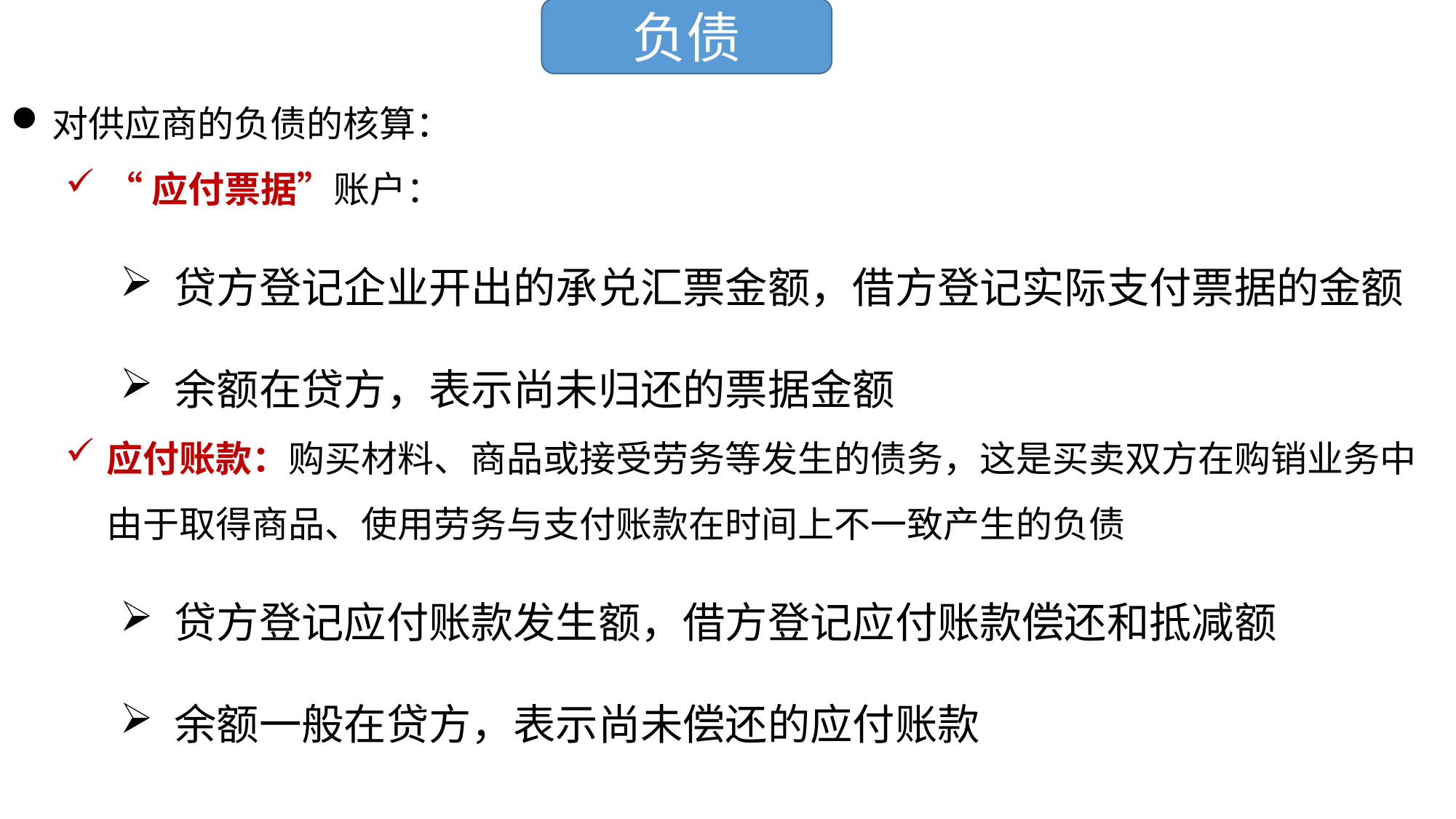

负债
对供应商的负债的核算：
“应付票据”账户：
贷方登记企业开出的承兑汇票金额，借方登记实际支付票据的金额
余额在贷方，表示尚未归还的票据金额
应付账款：购买材料、商品或接受劳务等发生的债务，这是买卖双方在购销业务中由于取得商品、使用劳务与支付账款在时间上不一致产生的负债
贷方登记应付账款发生额，借方登记应付账款偿还和抵减额
余额一般在贷方，表示尚未偿还的应付账款